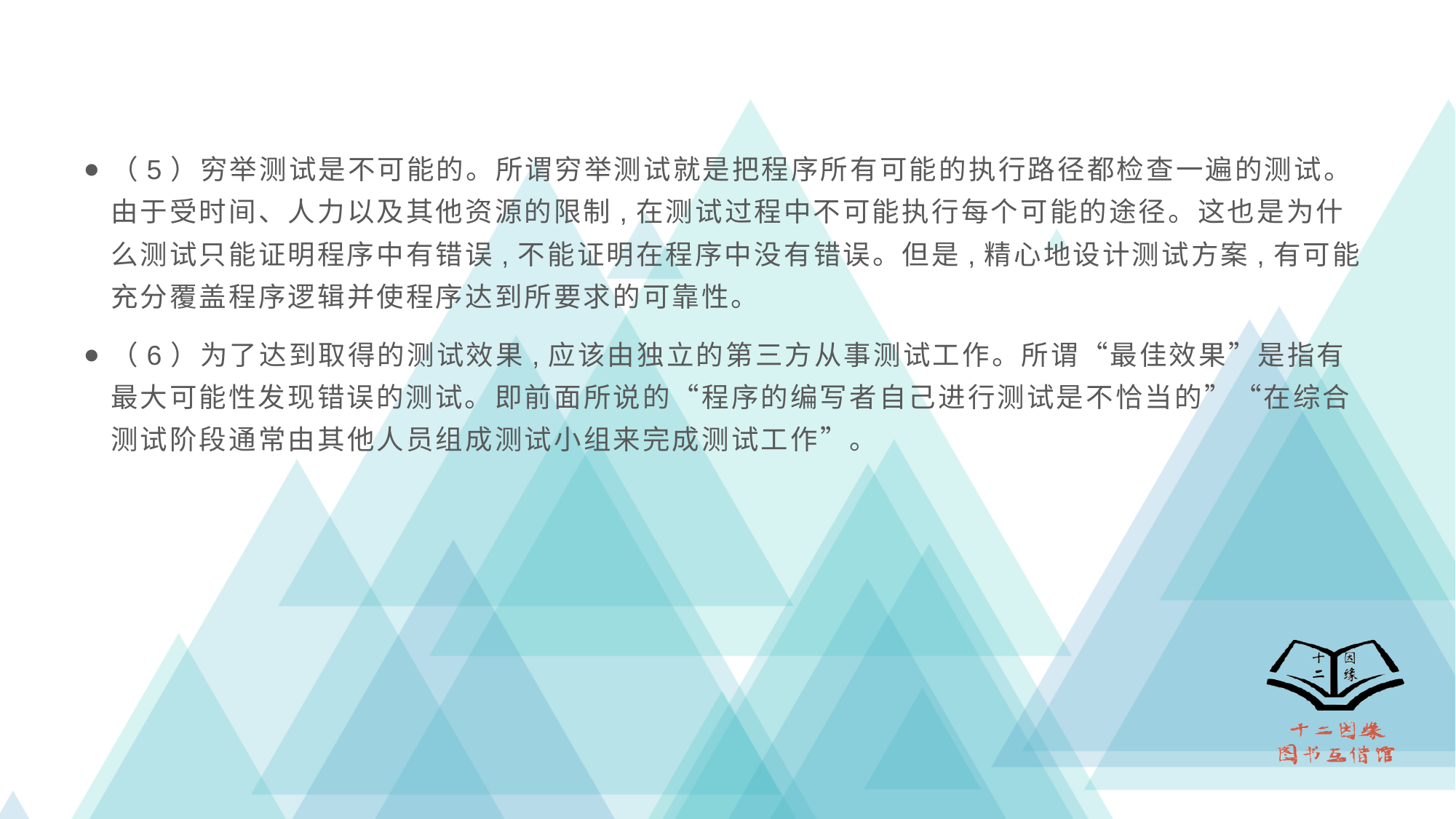

（5）穷举测试是不可能的。所谓穷举测试就是把程序所有可能的执行路径都检查一遍的测试。由于受时间、人力以及其他资源的限制,在测试过程中不可能执行每个可能的途径。这也是为什么测试只能证明程序中有错误,不能证明在程序中没有错误。但是,精心地设计测试方案,有可能充分覆盖程序逻辑并使程序达到所要求的可靠性。
（6）为了达到取得的测试效果,应该由独立的第三方从事测试工作。所谓“最佳效果”是指有最大可能性发现错误的测试。即前面所说的“程序的编写者自己进行测试是不恰当的”“在综合测试阶段通常由其他人员组成测试小组来完成测试工作”。